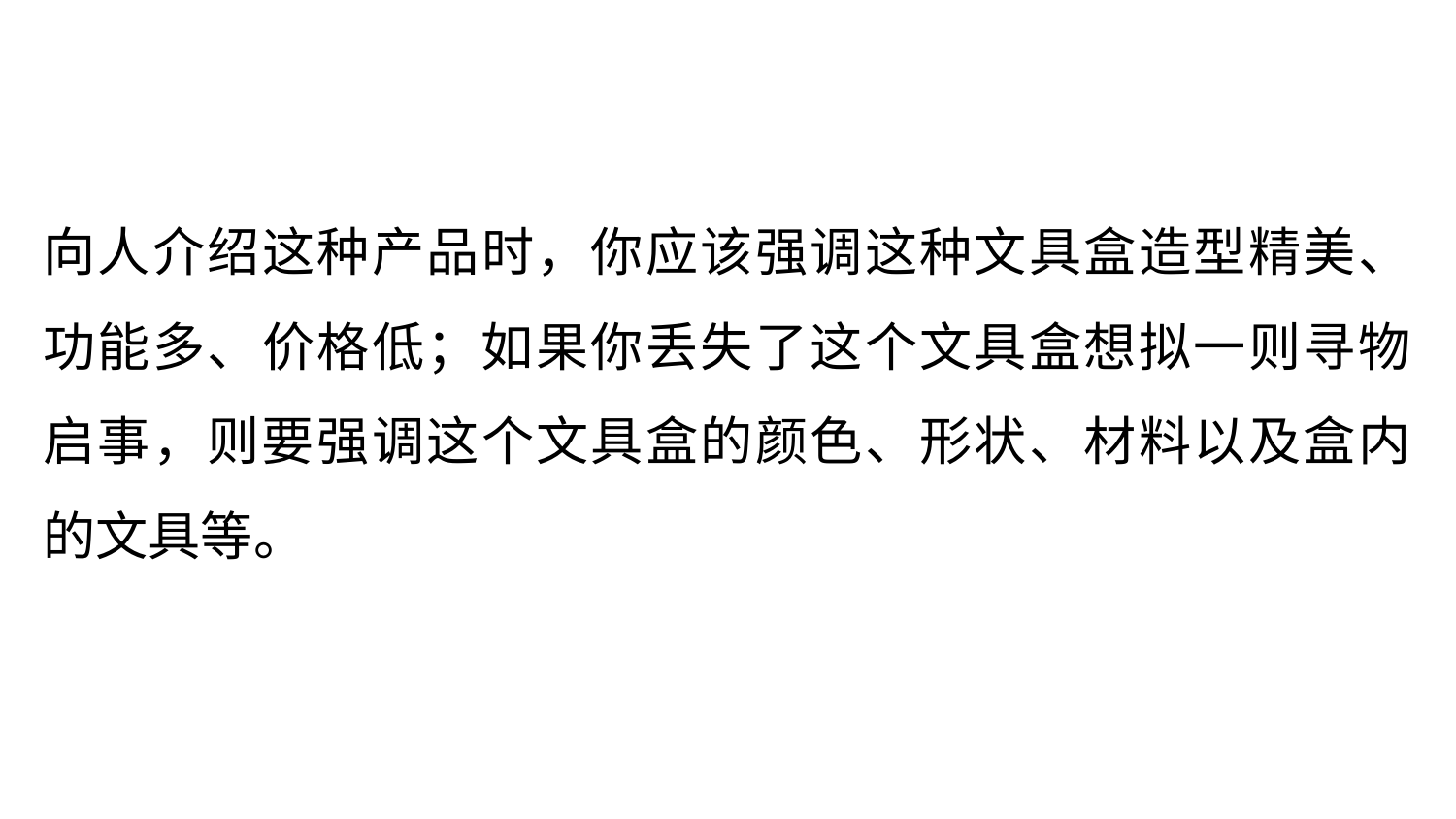

向人介绍这种产品时，你应该强调这种文具盒造型精美、功能多、价格低；如果你丢失了这个文具盒想拟一则寻物启事，则要强调这个文具盒的颜色、形状、材料以及盒内的文具等。